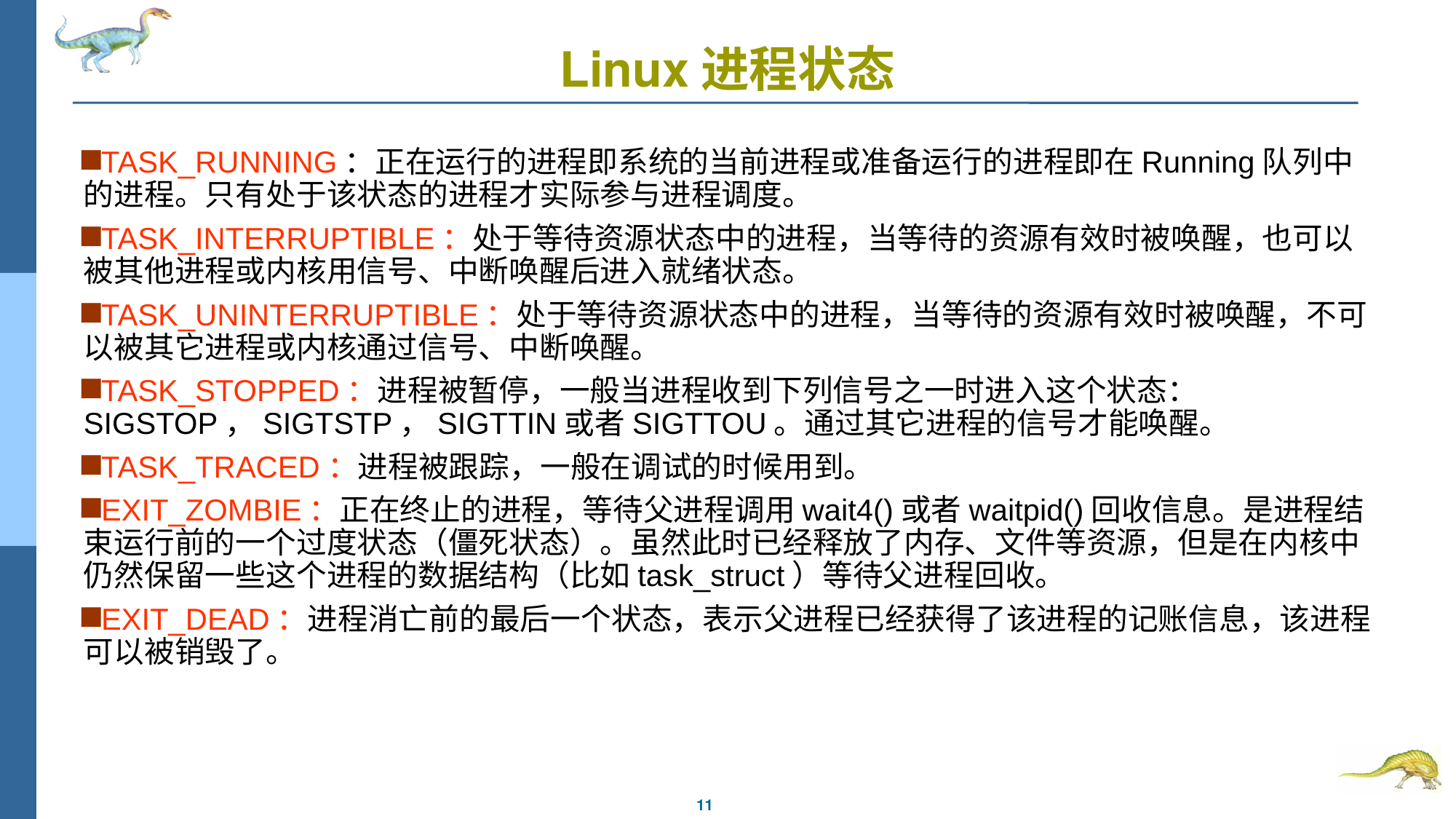

# Linux进程状态
TASK_RUNNING：正在运行的进程即系统的当前进程或准备运行的进程即在Running队列中的进程。只有处于该状态的进程才实际参与进程调度。
TASK_INTERRUPTIBLE：处于等待资源状态中的进程，当等待的资源有效时被唤醒，也可以被其他进程或内核用信号、中断唤醒后进入就绪状态。
TASK_UNINTERRUPTIBLE：处于等待资源状态中的进程，当等待的资源有效时被唤醒，不可以被其它进程或内核通过信号、中断唤醒。
TASK_STOPPED：进程被暂停，一般当进程收到下列信号之一时进入这个状态：SIGSTOP，SIGTSTP，SIGTTIN或者SIGTTOU。通过其它进程的信号才能唤醒。
TASK_TRACED：进程被跟踪，一般在调试的时候用到。
EXIT_ZOMBIE：正在终止的进程，等待父进程调用wait4()或者waitpid()回收信息。是进程结束运行前的一个过度状态（僵死状态）。虽然此时已经释放了内存、文件等资源，但是在内核中仍然保留一些这个进程的数据结构（比如task_struct）等待父进程回收。
EXIT_DEAD：进程消亡前的最后一个状态，表示父进程已经获得了该进程的记账信息，该进程可以被销毁了。